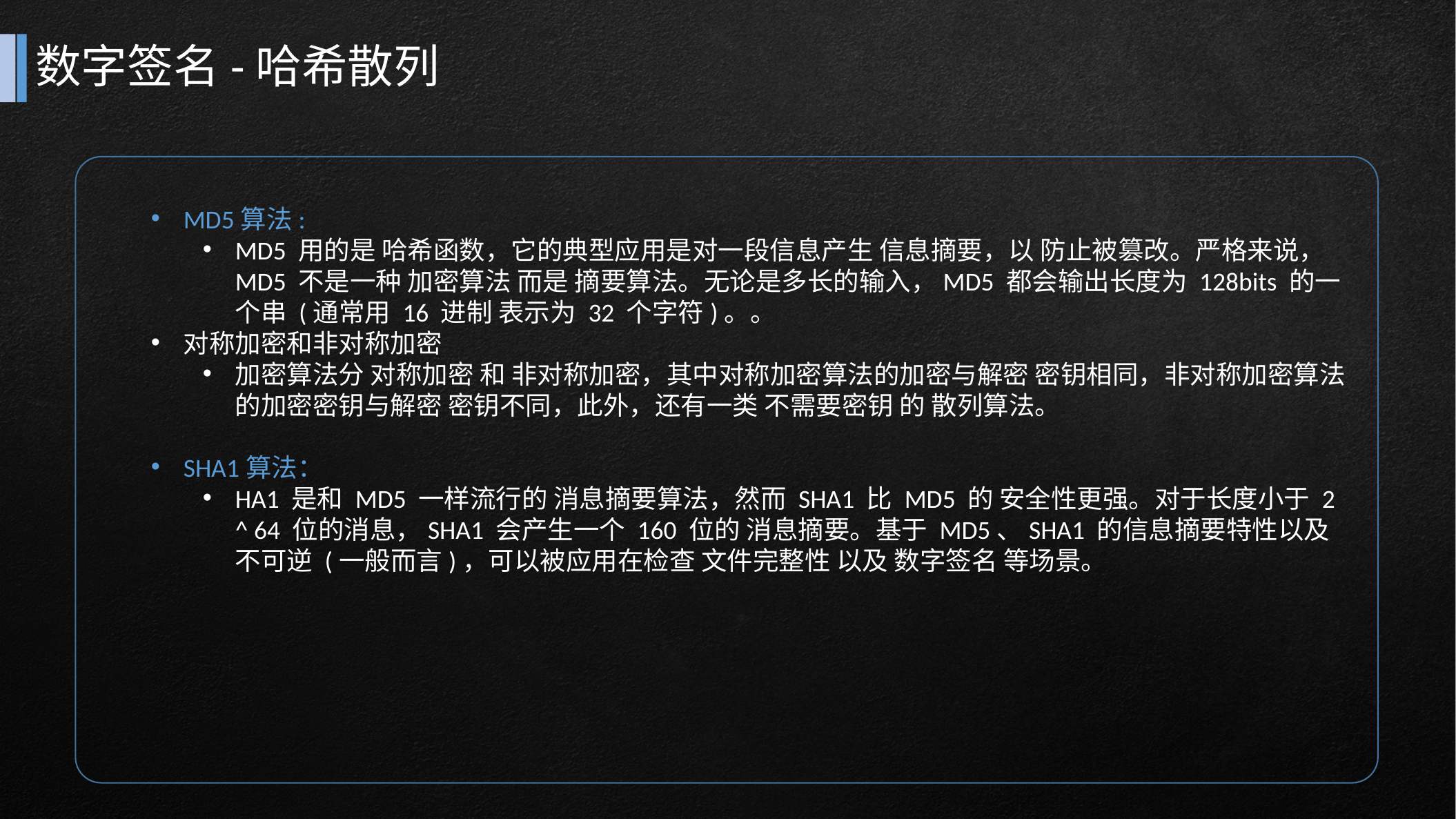

# 数字签名-哈希散列

MD5算法:
MD5 用的是 哈希函数，它的典型应用是对一段信息产生 信息摘要，以 防止被篡改。严格来说，MD5 不是一种 加密算法 而是 摘要算法。无论是多长的输入，MD5 都会输出长度为 128bits 的一个串 (通常用 16 进制 表示为 32 个字符)。。
对称加密和非对称加密
加密算法分 对称加密 和 非对称加密，其中对称加密算法的加密与解密 密钥相同，非对称加密算法的加密密钥与解密 密钥不同，此外，还有一类 不需要密钥 的 散列算法。

SHA1算法：
HA1 是和 MD5 一样流行的 消息摘要算法，然而 SHA1 比 MD5 的 安全性更强。对于长度小于 2 ^ 64 位的消息，SHA1 会产生一个 160 位的 消息摘要。基于 MD5、SHA1 的信息摘要特性以及 不可逆 (一般而言)，可以被应用在检查 文件完整性 以及 数字签名 等场景。